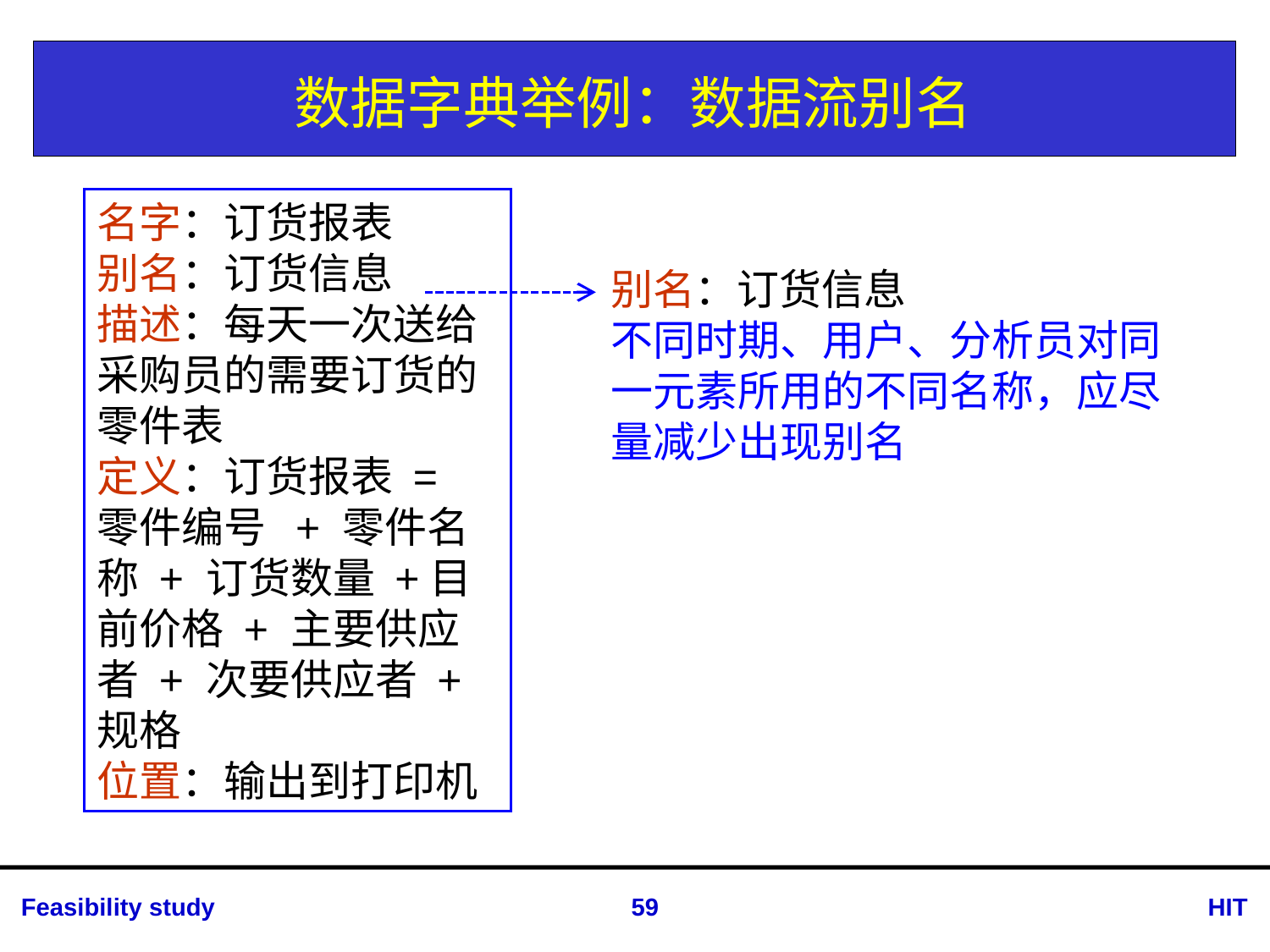

# 数据字典举例：数据流别名
名字：订货报表
别名：订货信息
描述：每天一次送给采购员的需要订货的零件表
定义：订货报表 = 零件编号  + 零件名称 + 订货数量 +目前价格 + 主要供应者 + 次要供应者 + 规格
位置：输出到打印机
别名：订货信息
不同时期、用户、分析员对同一元素所用的不同名称，应尽量减少出现别名